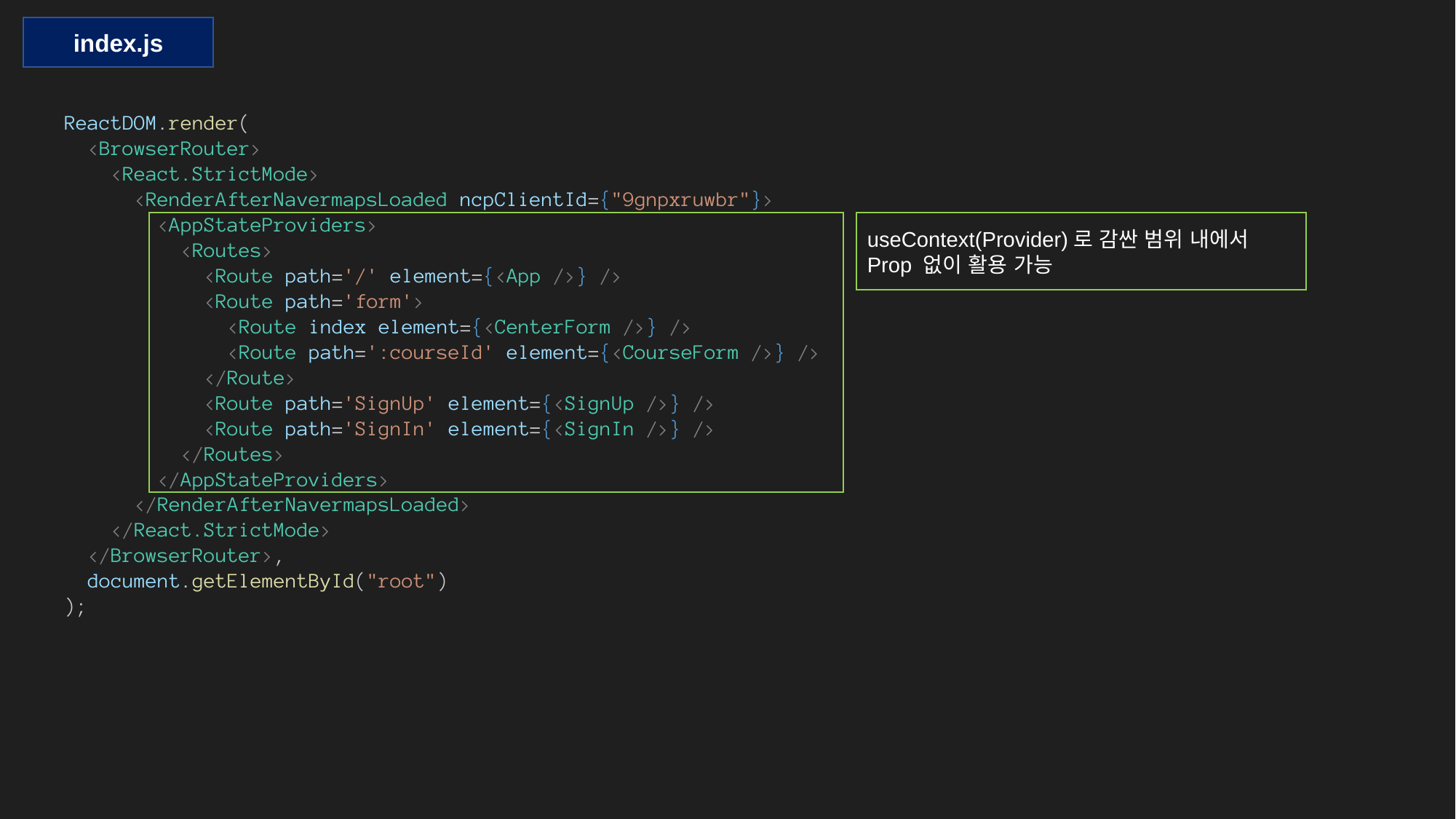

index.js
ReactDOM.render(
  <BrowserRouter>
    <React.StrictMode>
      <RenderAfterNavermapsLoaded ncpClientId={"9gnpxruwbr"}>
        <AppStateProviders>
          <Routes>
            <Route path='/' element={<App />} />
            <Route path='form'>
              <Route index element={<CenterForm />} />
              <Route path=':courseId' element={<CourseForm />} />
            </Route>
            <Route path='SignUp' element={<SignUp />} />
            <Route path='SignIn' element={<SignIn />} />
          </Routes>
        </AppStateProviders>
      </RenderAfterNavermapsLoaded>
    </React.StrictMode>
  </BrowserRouter>,
  document.getElementById("root")
);

useContext(Provider)로 감싼 범위 내에서
Prop 없이 활용 가능